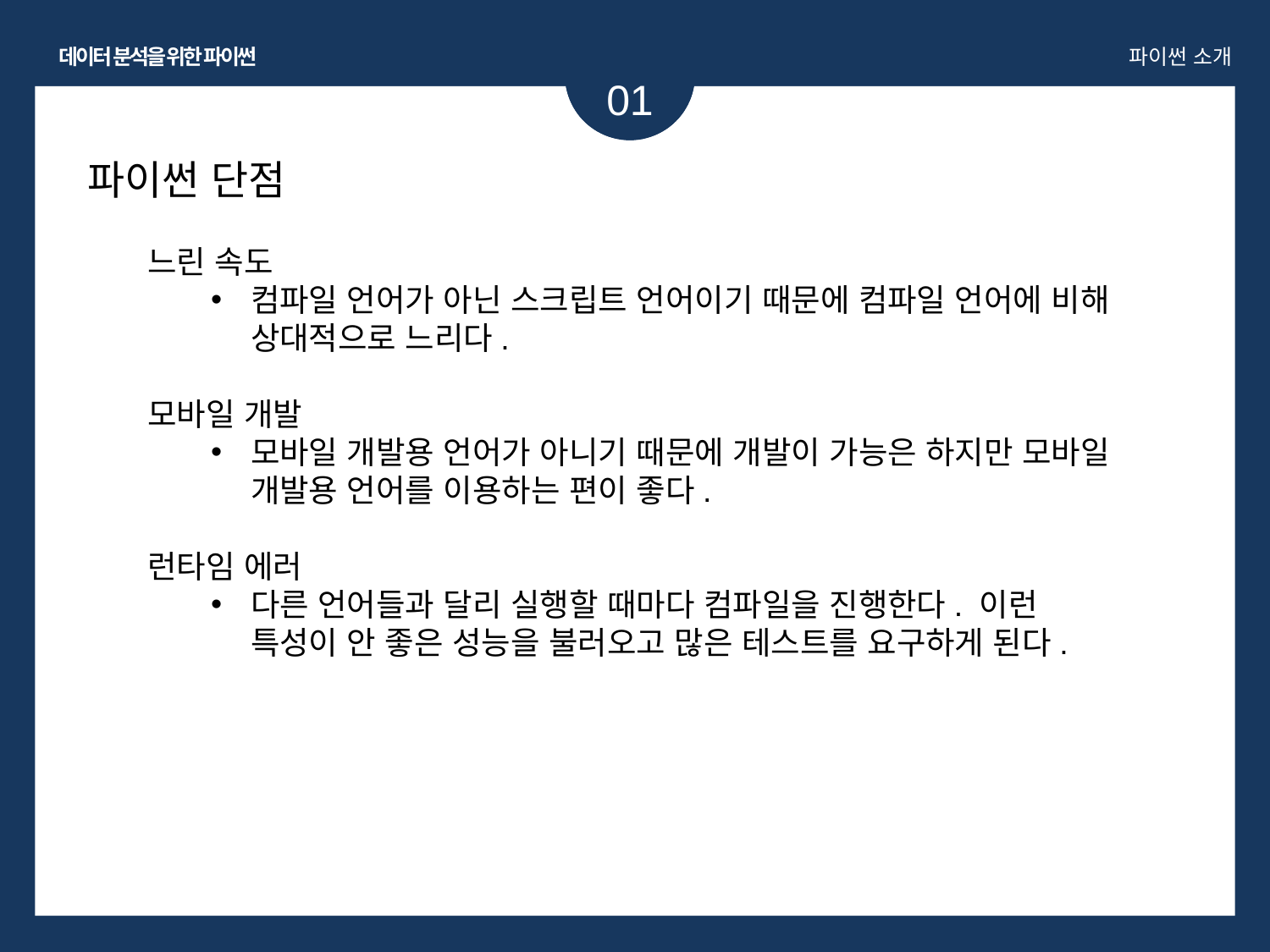

데이터 분석을 위한 파이썬
파이썬 소개
01
파이썬 단점
느린 속도
컴파일 언어가 아닌 스크립트 언어이기 때문에 컴파일 언어에 비해 상대적으로 느리다.

모바일 개발
모바일 개발용 언어가 아니기 때문에 개발이 가능은 하지만 모바일 개발용 언어를 이용하는 편이 좋다.

런타임 에러
다른 언어들과 달리 실행할 때마다 컴파일을 진행한다. 이런 특성이 안 좋은 성능을 불러오고 많은 테스트를 요구하게 된다.